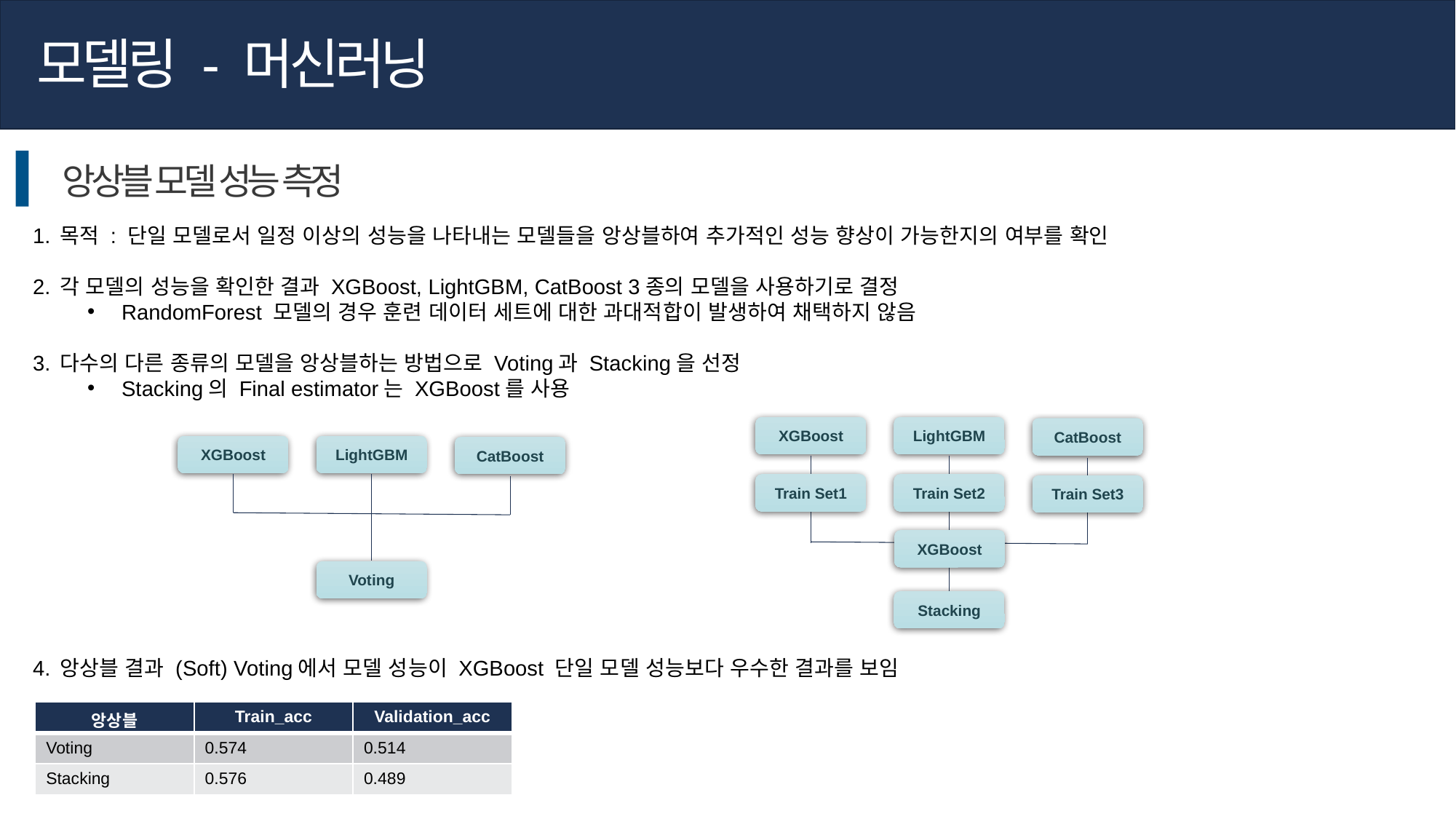

모델링 - 머신러닝

앙상블 모델 성능 측정
목적 : 단일 모델로서 일정 이상의 성능을 나타내는 모델들을 앙상블하여 추가적인 성능 향상이 가능한지의 여부를 확인

각 모델의 성능을 확인한 결과 XGBoost, LightGBM, CatBoost 3종의 모델을 사용하기로 결정
RandomForest 모델의 경우 훈련 데이터 세트에 대한 과대적합이 발생하여 채택하지 않음

다수의 다른 종류의 모델을 앙상블하는 방법으로 Voting과 Stacking을 선정
Stacking의 Final estimator는 XGBoost를 사용

앙상블 결과 (Soft) Voting에서 모델 성능이 XGBoost 단일 모델 성능보다 우수한 결과를 보임
XGBoost
LightGBM
CatBoost
Train Set1
Train Set2
Train Set3
XGBoost
Stacking
XGBoost
LightGBM
CatBoost
Voting
| 앙상블 | Train\_acc | Validation\_acc |
| --- | --- | --- |
| Voting | 0.574 | 0.514 |
| Stacking | 0.576 | 0.489 |